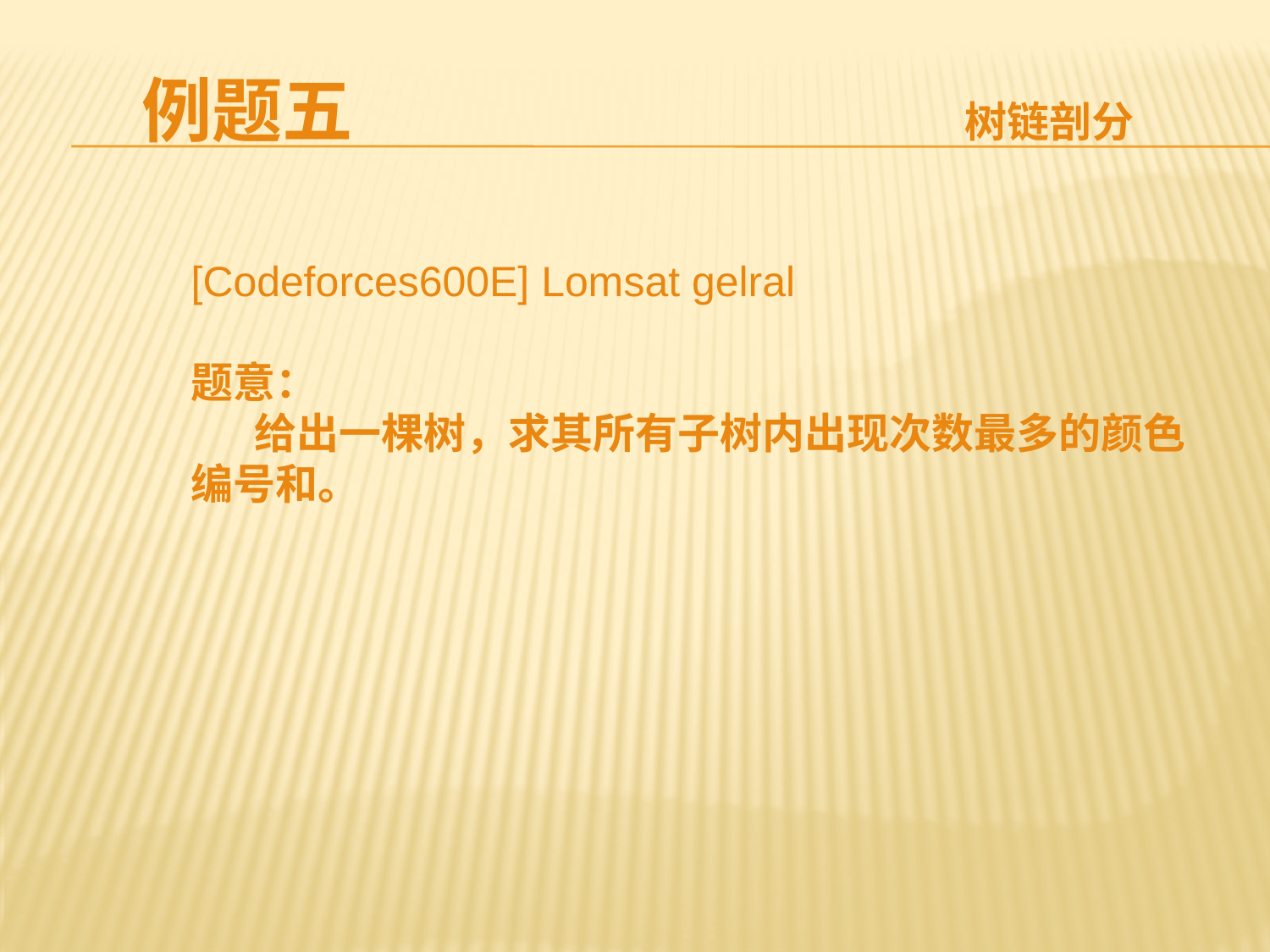

例题五
树链剖分
[Codeforces600E] Lomsat gelral

题意：
给出一棵树，求其所有子树内出现次数最多的颜色编号和。